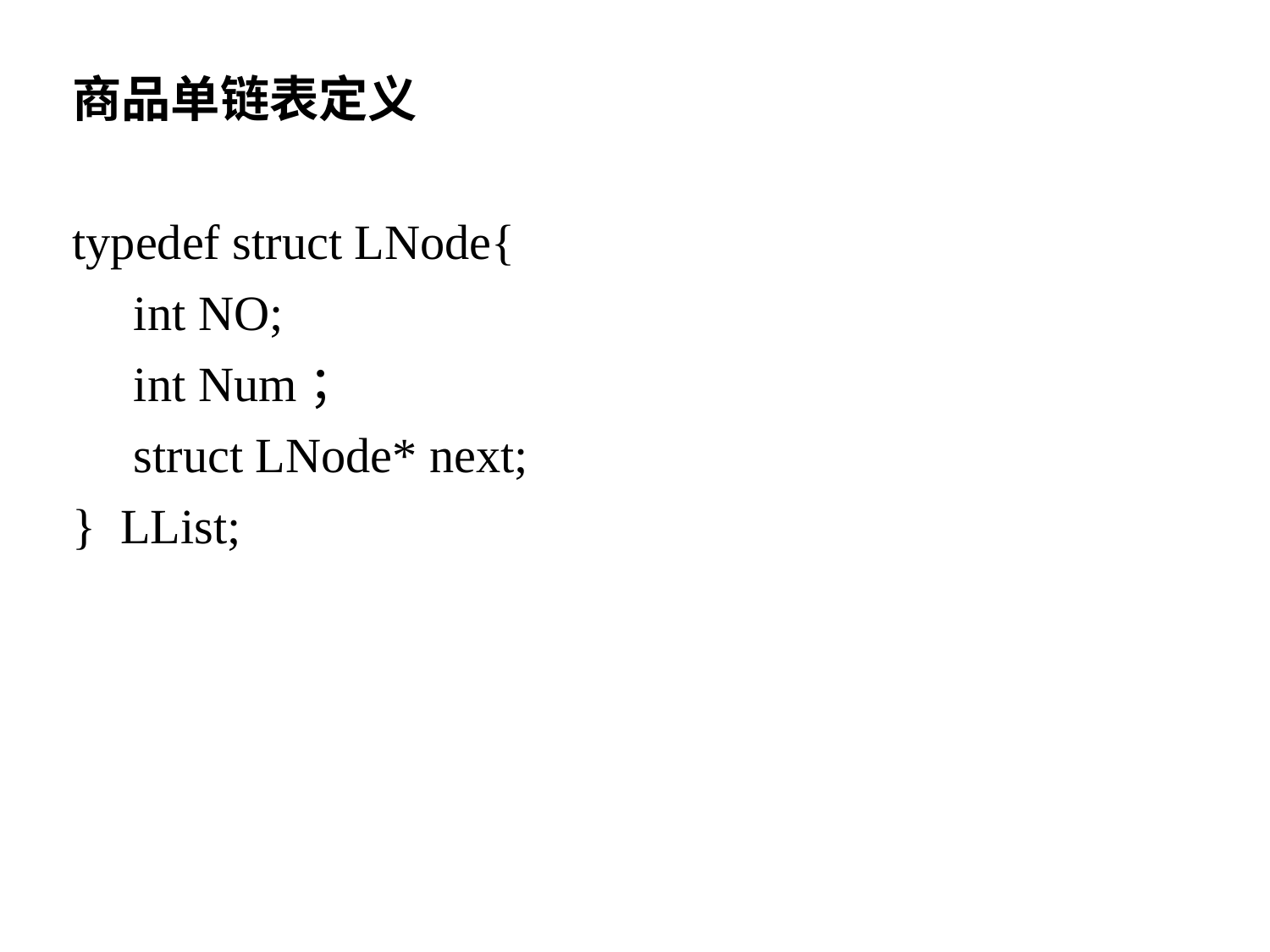

商品单链表定义

typedef struct LNode{
     int NO;
     int Num；
     struct LNode* next;
}  LList;